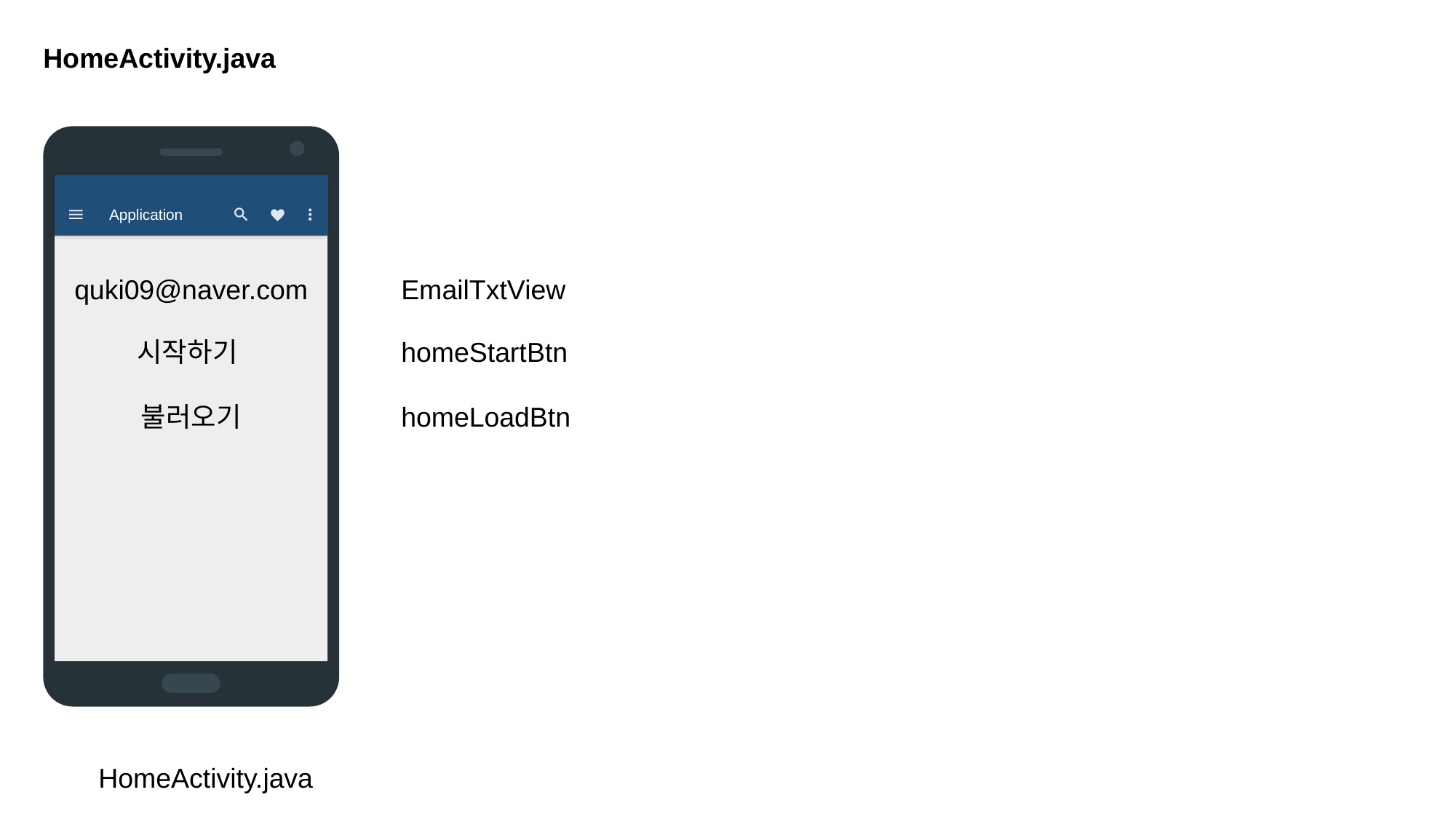

HomeActivity.java

Application

시작하기
불러오기
HomeActivity.java
quki09@naver.com
EmailTxtView
homeStartBtn
homeLoadBtn